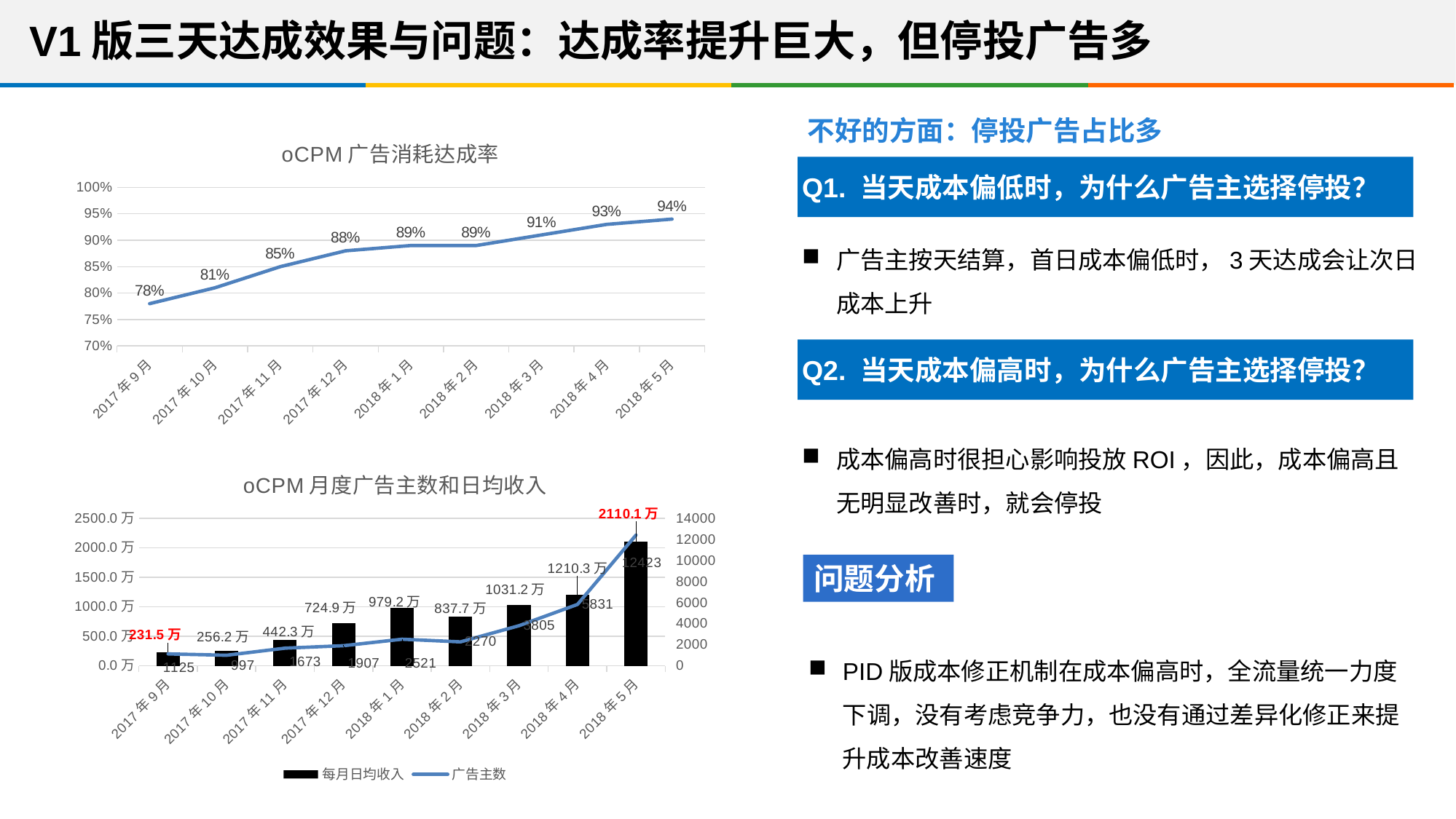

V1版三天达成效果与问题：达成率提升巨大，但停投广告多
不好的方面：停投广告占比多

### Chart: oCPM广告消耗达成率

| Category | 达成率 |
|---|---|
| 42979 | 0.78 |
| 43009 | 0.81 |
| 43040 | 0.85 |
| 43070 | 0.88 |
| 43101 | 0.89 |
| 43132 | 0.89 |
| 43160 | 0.91 |
| 43191 | 0.93 |
| 43221 | 0.94 |
Q1. 当天成本偏低时，为什么广告主选择停投？
广告主按天结算，首日成本偏低时，3天达成会让次日成本上升
Q2. 当天成本偏高时，为什么广告主选择停投？
成本偏高时很担心影响投放ROI，因此，成本偏高且无明显改善时，就会停投

### Chart: oCPM月度广告主数和日均收入

| Category | 每月日均收入 | 广告主数 |
|---|---|---|
| 42979 | 2315240.211667 | 1125.0 |
| 43009 | 2562420.203548 | 997.0 |
| 43040 | 4423026.877 | 1673.0 |
| 43070 | 7249237.261935 | 1907.0 |
| 43101 | 9791696.219032 | 2521.0 |
| 43132 | 8377183.340357 | 2270.0 |
| 43160 | 10312304.672257999 | 3805.0 |
| 43191 | 12103172.113333 | 5831.0 |
| 43221 | 21101384.172257 | 12423.0 |
问题分析
PID版成本修正机制在成本偏高时，全流量统一力度下调，没有考虑竞争力，也没有通过差异化修正来提升成本改善速度